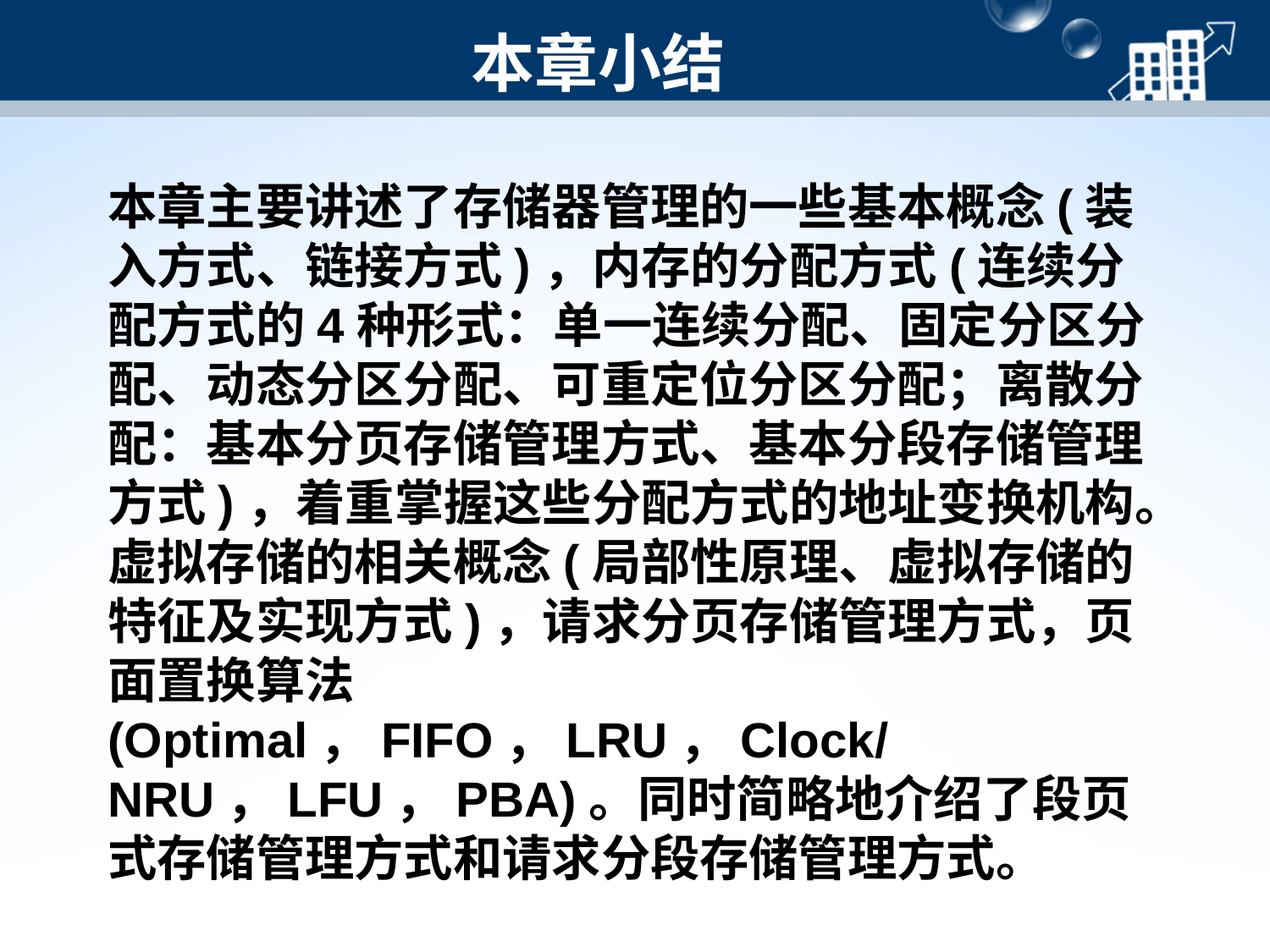

# 本章小结
本章主要讲述了存储器管理的一些基本概念(装入方式、链接方式)，内存的分配方式(连续分配方式的4种形式：单一连续分配、固定分区分配、动态分区分配、可重定位分区分配；离散分配：基本分页存储管理方式、基本分段存储管理方式)，着重掌握这些分配方式的地址变换机构。虚拟存储的相关概念(局部性原理、虚拟存储的特征及实现方式)，请求分页存储管理方式，页面置换算法(Optimal，FIFO，LRU，Clock/NRU，LFU，PBA)。同时简略地介绍了段页式存储管理方式和请求分段存储管理方式。